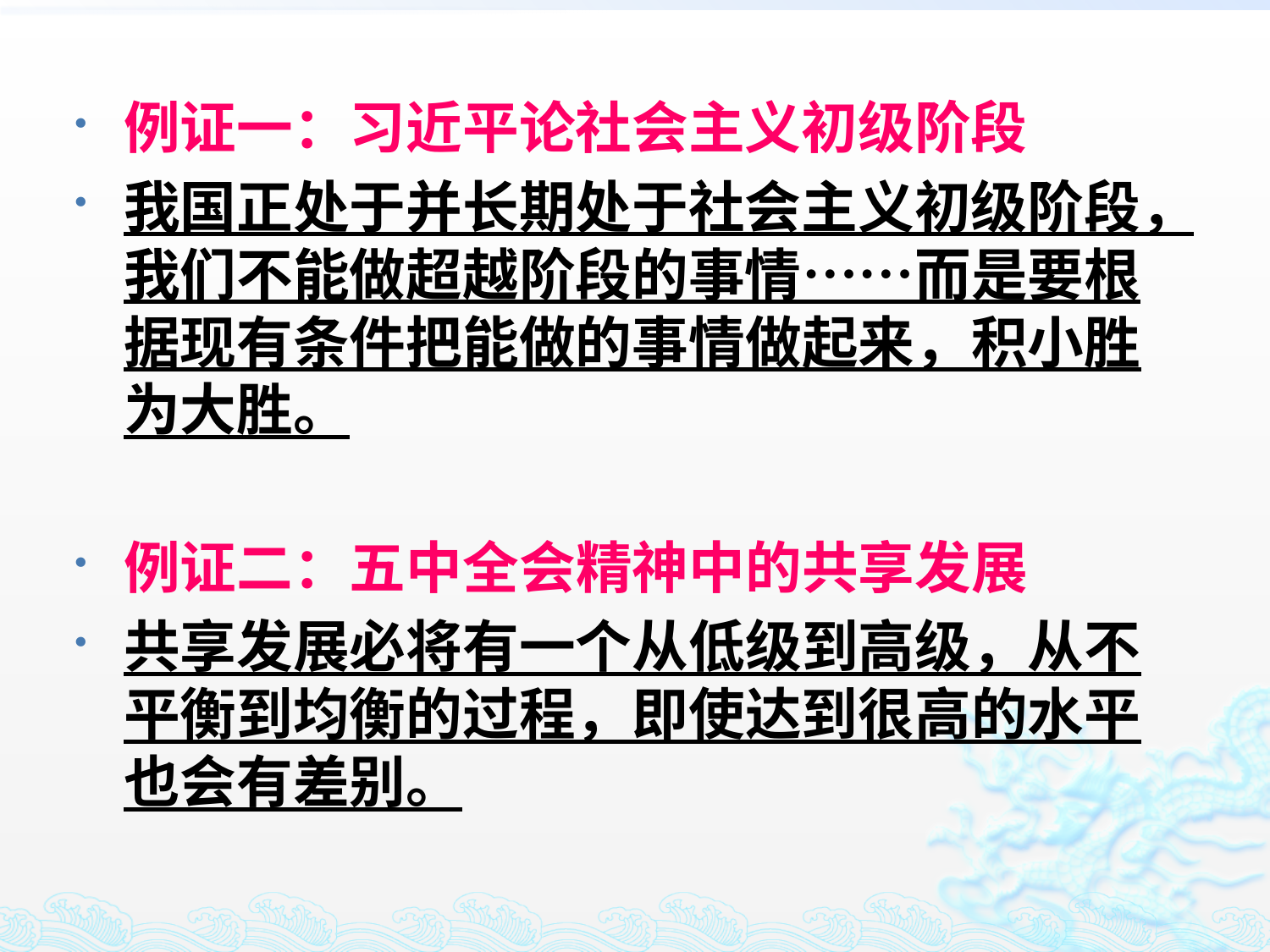

例证一：习近平论社会主义初级阶段
我国正处于并长期处于社会主义初级阶段，我们不能做超越阶段的事情……而是要根据现有条件把能做的事情做起来，积小胜为大胜。

例证二：五中全会精神中的共享发展
共享发展必将有一个从低级到高级，从不平衡到均衡的过程，即使达到很高的水平也会有差别。